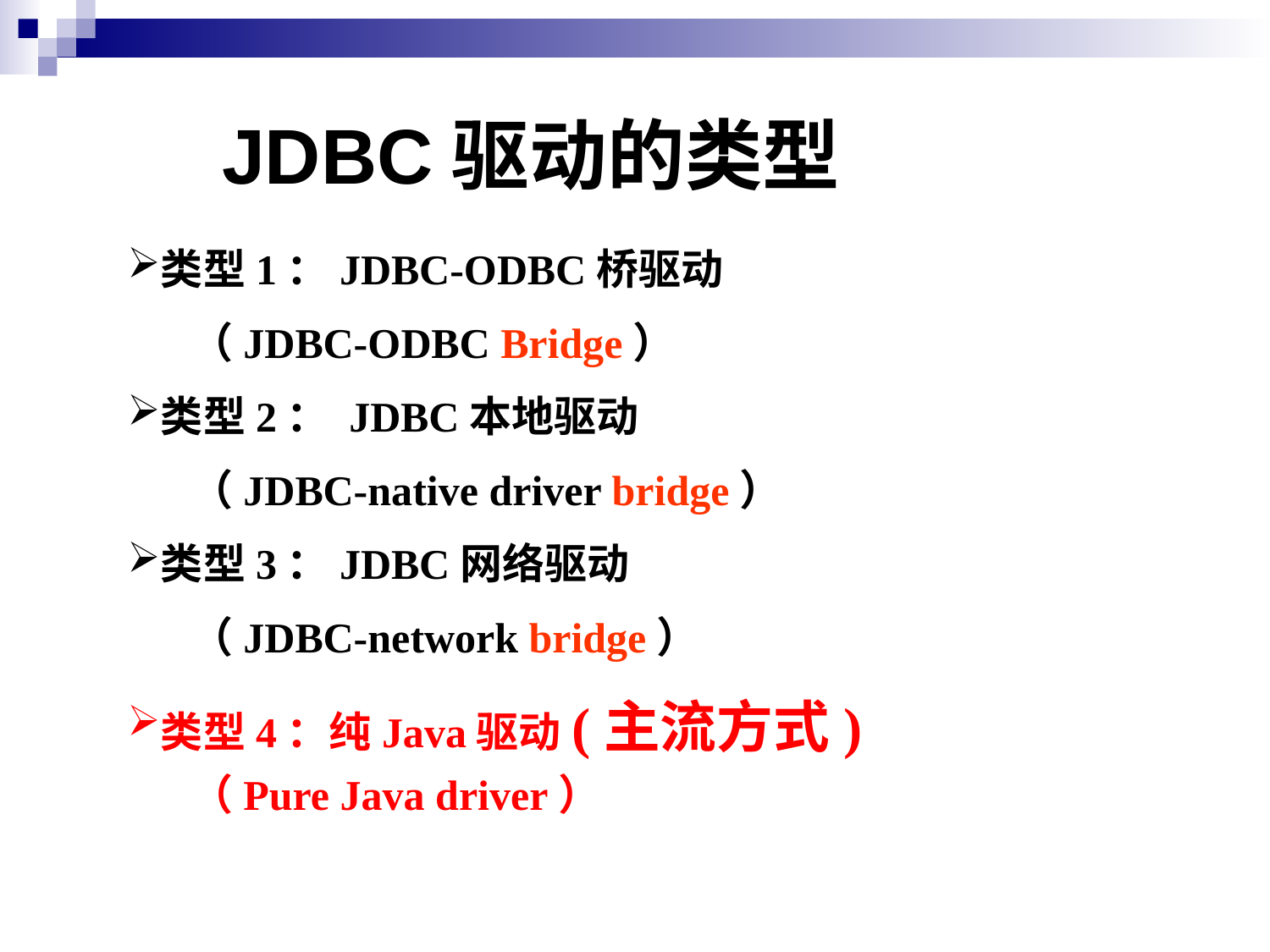

# JDBC驱动的类型

类型1：JDBC-ODBC桥驱动
（JDBC-ODBC Bridge）
类型2： JDBC本地驱动
（JDBC-native driver bridge）
类型3：JDBC网络驱动
（JDBC-network bridge）
类型4：纯Java驱动(主流方式)
（Pure Java driver）
4